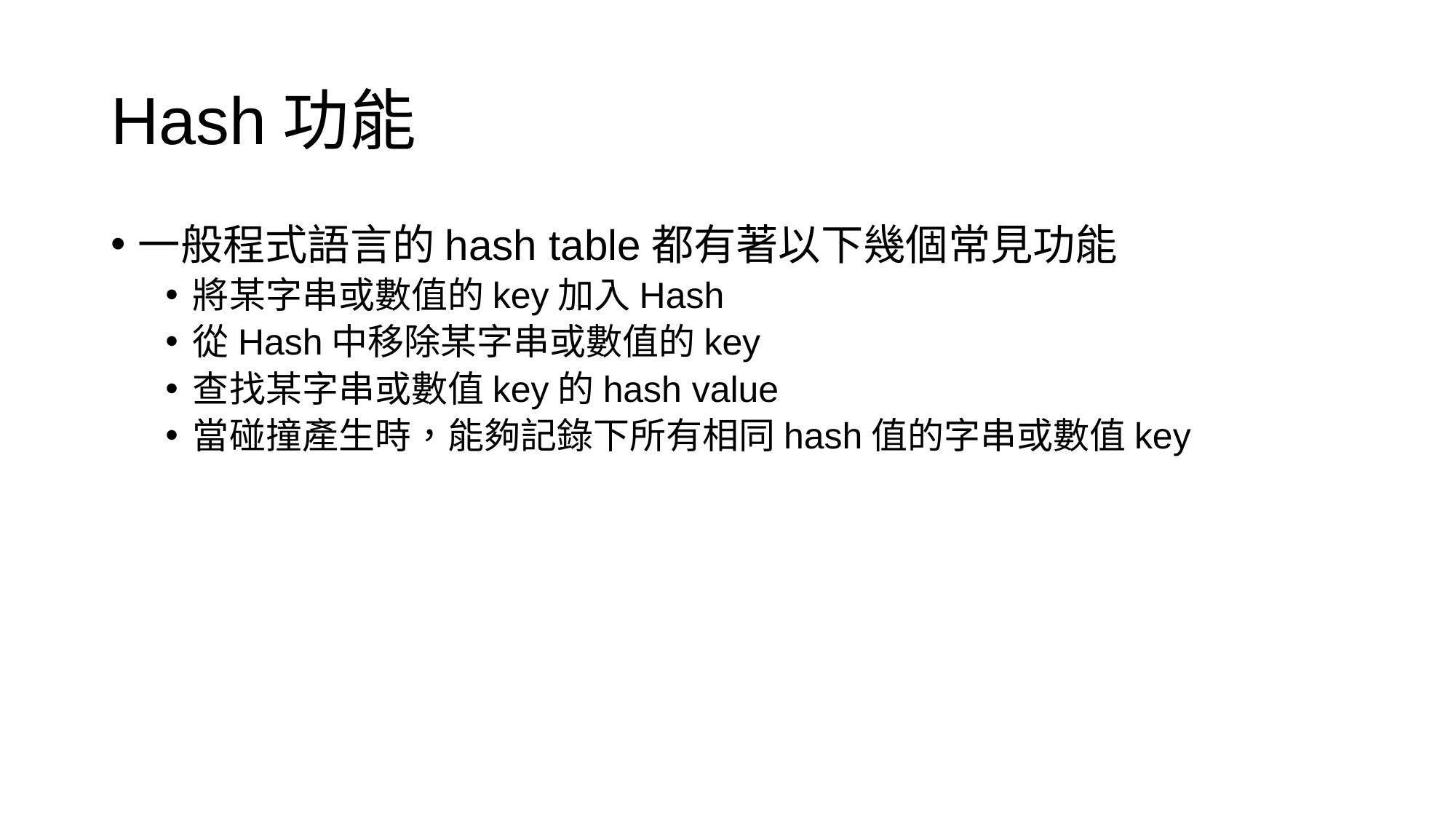

# Hash功能
一般程式語言的hash table都有著以下幾個常見功能
將某字串或數值的key加入Hash
從Hash中移除某字串或數值的key
查找某字串或數值key的hash value
當碰撞產生時，能夠記錄下所有相同hash值的字串或數值key